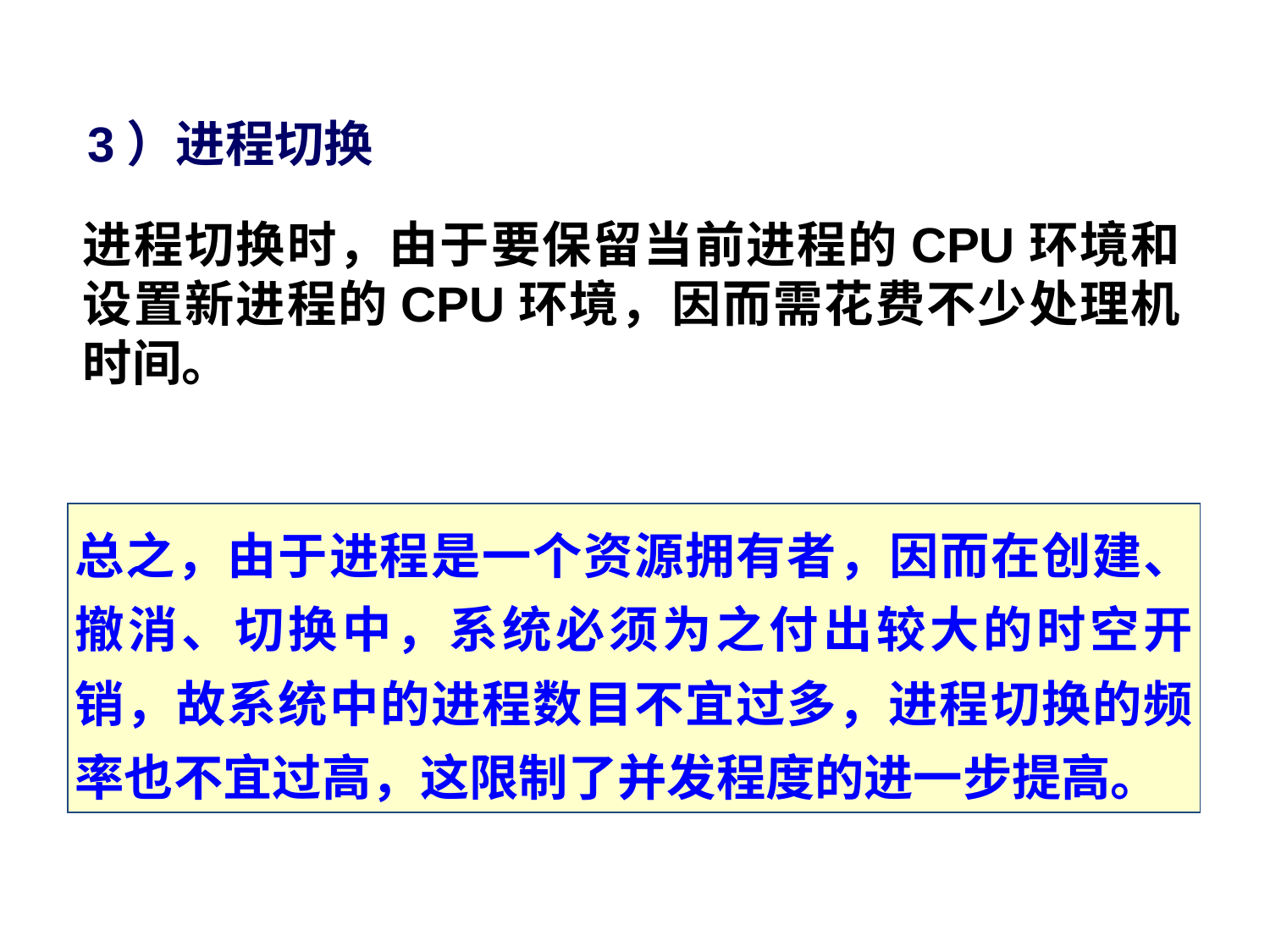

3）进程切换
进程切换时，由于要保留当前进程的CPU环境和设置新进程的CPU环境，因而需花费不少处理机时间。
总之，由于进程是一个资源拥有者，因而在创建、撤消、切换中，系统必须为之付出较大的时空开销，故系统中的进程数目不宜过多，进程切换的频率也不宜过高，这限制了并发程度的进一步提高。